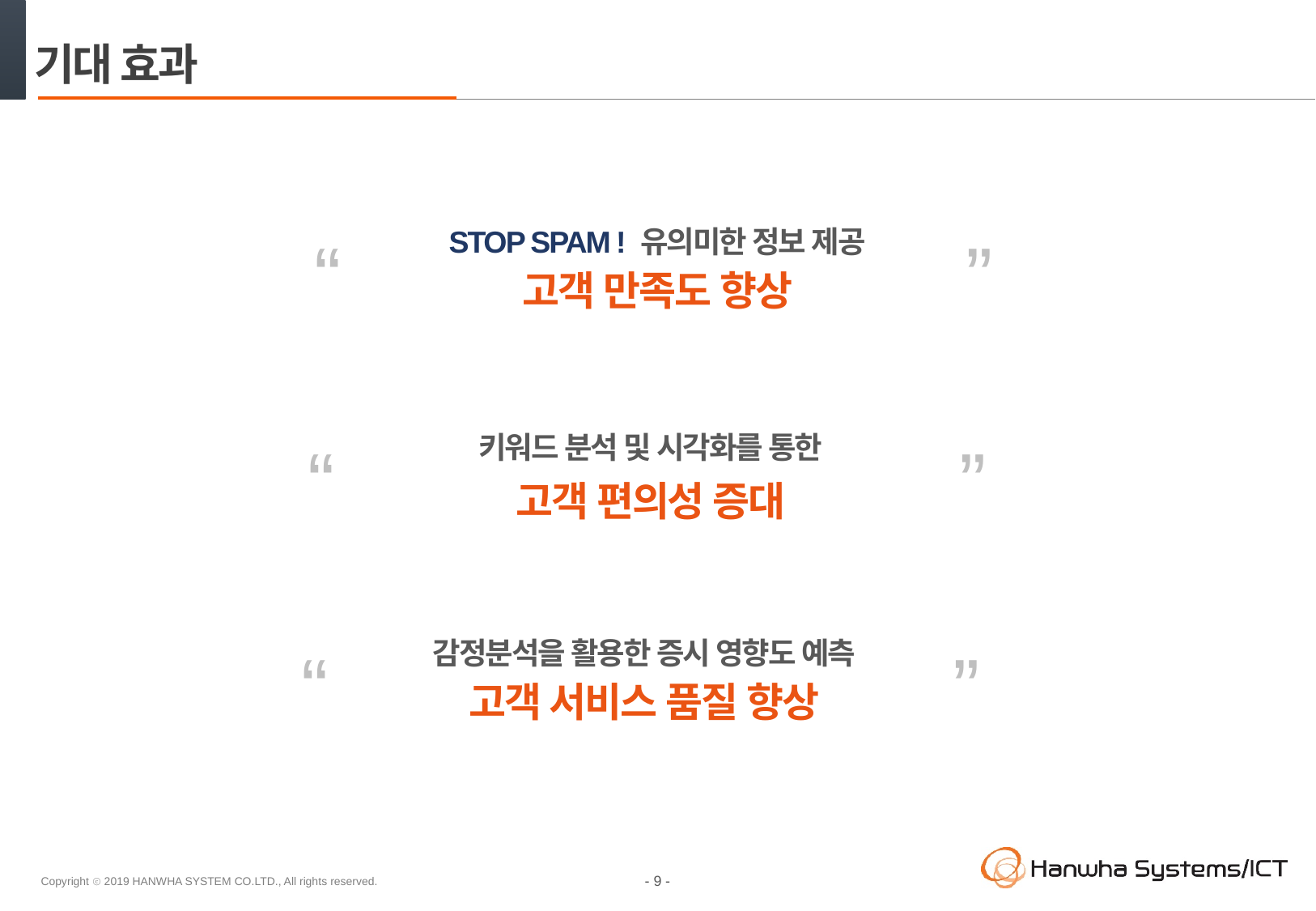

# 기대 효과
STOP SPAM ! 유의미한 정보 제공
“
”
고객 만족도 향상
키워드 분석 및 시각화를 통한
“
”
고객 편의성 증대
감정분석을 활용한 증시 영향도 예측
“
”
고객 서비스 품질 향상